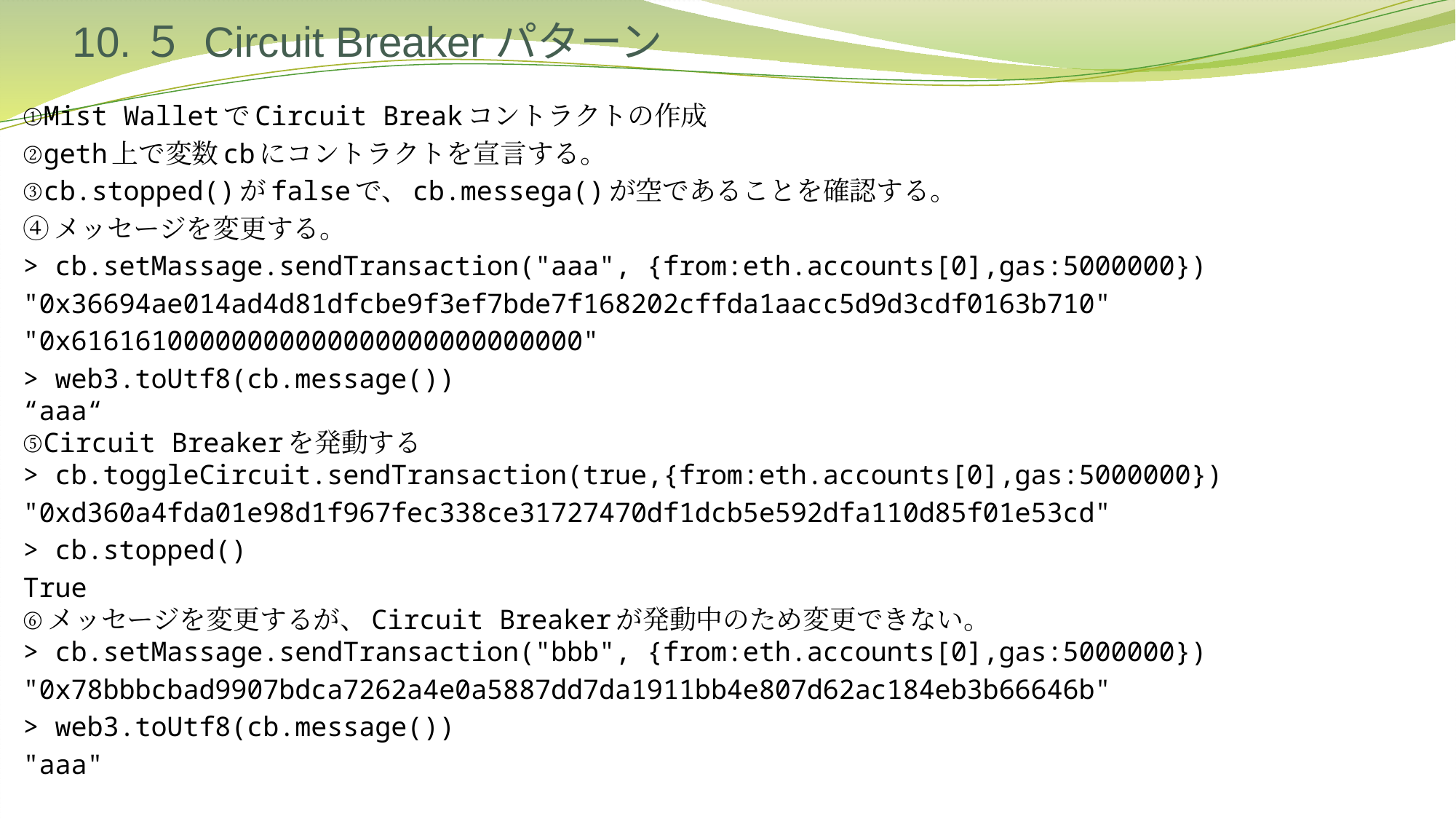

# 10.５ Circuit Breakerパターン

①Mist WalletでCircuit Breakコントラクトの作成
②geth上で変数cbにコントラクトを宣言する。
③cb.stopped()がfalseで、cb.messega()が空であることを確認する。
④メッセージを変更する。
> cb.setMassage.sendTransaction("aaa", {from:eth.accounts[0],gas:5000000})
"0x36694ae014ad4d81dfcbe9f3ef7bde7f168202cffda1aacc5d9d3cdf0163b710"
"0x61616100000000000000000000000000"
> web3.toUtf8(cb.message())
“aaa“
⑤Circuit Breakerを発動する
> cb.toggleCircuit.sendTransaction(true,{from:eth.accounts[0],gas:5000000})
"0xd360a4fda01e98d1f967fec338ce31727470df1dcb5e592dfa110d85f01e53cd"
> cb.stopped()
True
⑥メッセージを変更するが、Circuit Breakerが発動中のため変更できない。
> cb.setMassage.sendTransaction("bbb", {from:eth.accounts[0],gas:5000000})
"0x78bbbcbad9907bdca7262a4e0a5887dd7da1911bb4e807d62ac184eb3b66646b"
> web3.toUtf8(cb.message())
"aaa"